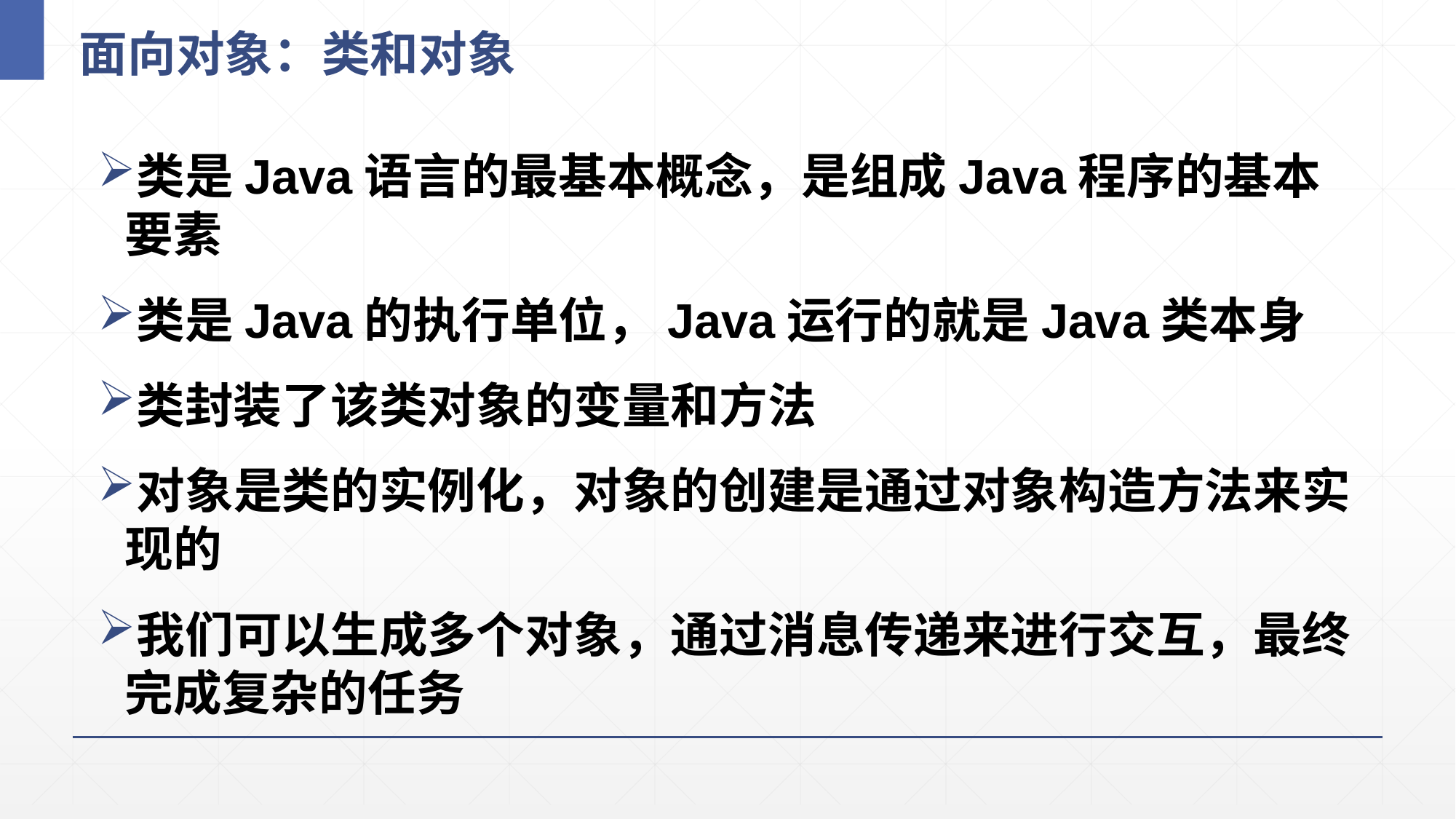

# 面向对象：类和对象
类是Java语言的最基本概念，是组成Java程序的基本要素
类是Java的执行单位，Java运行的就是Java类本身
类封装了该类对象的变量和方法
对象是类的实例化，对象的创建是通过对象构造方法来实现的
我们可以生成多个对象，通过消息传递来进行交互，最终完成复杂的任务